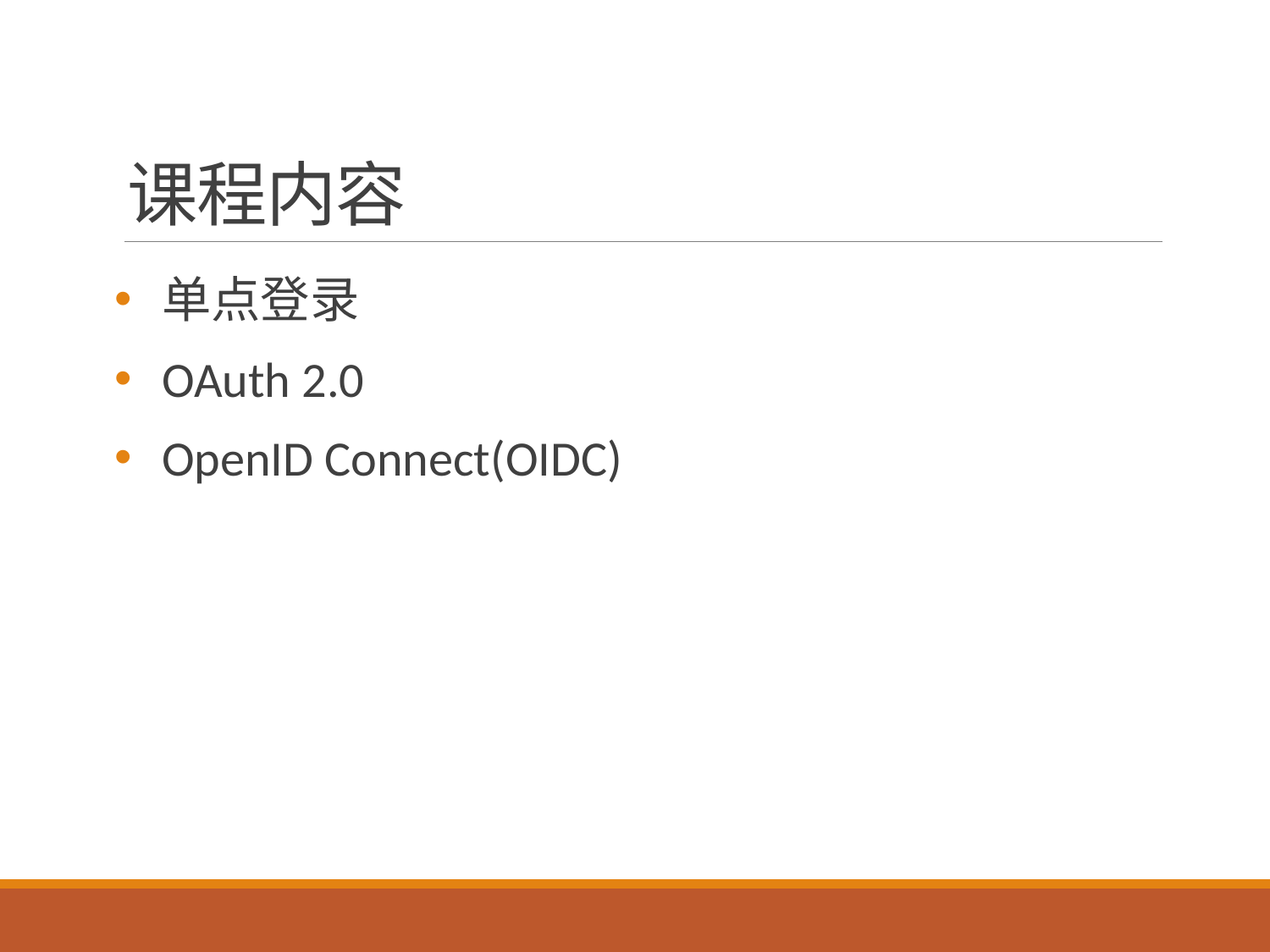

# 课程内容
单点登录
OAuth 2.0
OpenID Connect(OIDC)
2